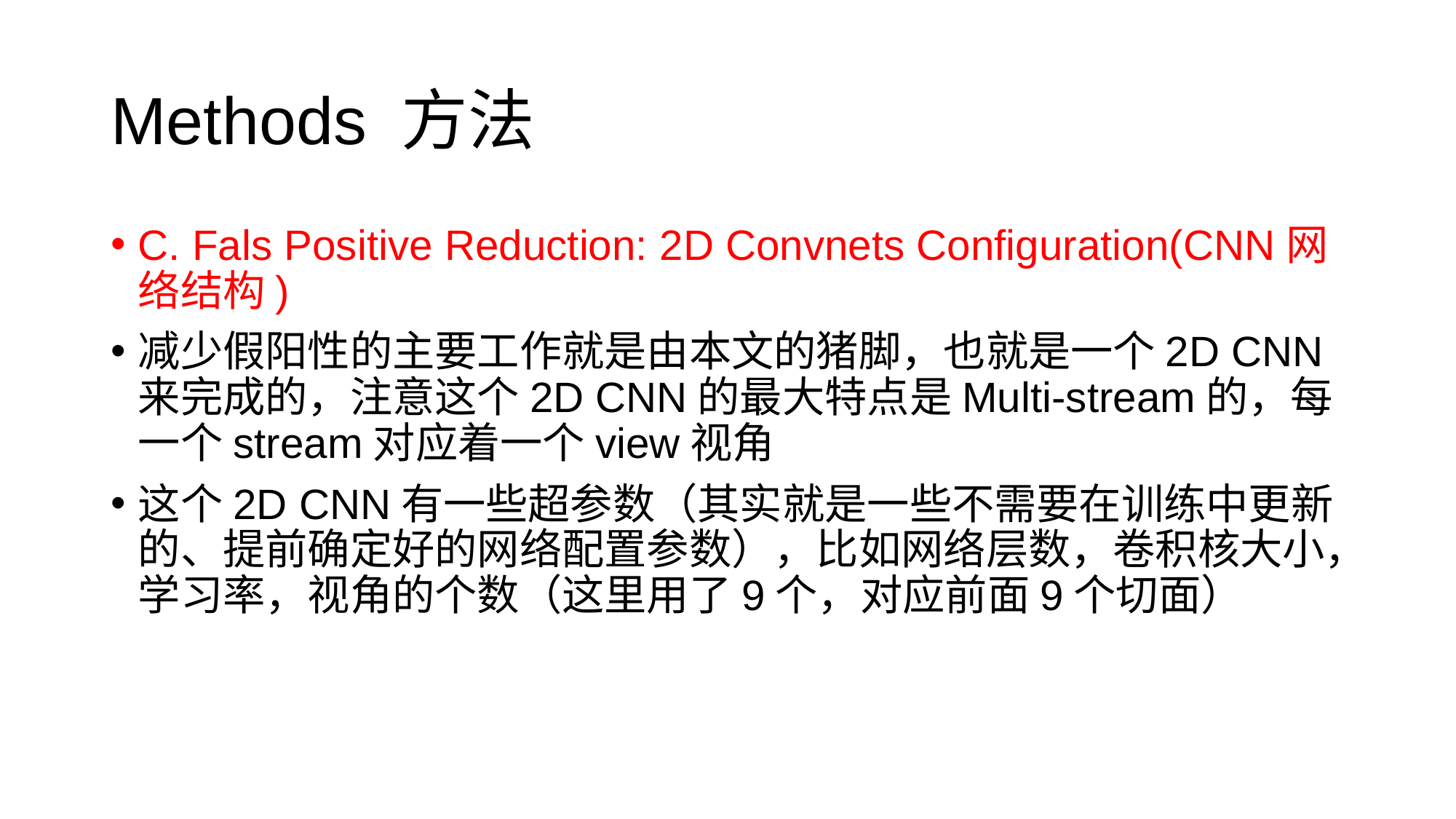

# Methods 方法
C. Fals Positive Reduction: 2D Convnets Configuration(CNN网络结构)
减少假阳性的主要工作就是由本文的猪脚，也就是一个2D CNN来完成的，注意这个2D CNN的最大特点是Multi-stream的，每一个stream对应着一个view视角
这个2D CNN有一些超参数（其实就是一些不需要在训练中更新的、提前确定好的网络配置参数），比如网络层数，卷积核大小，学习率，视角的个数（这里用了9个，对应前面9个切面）